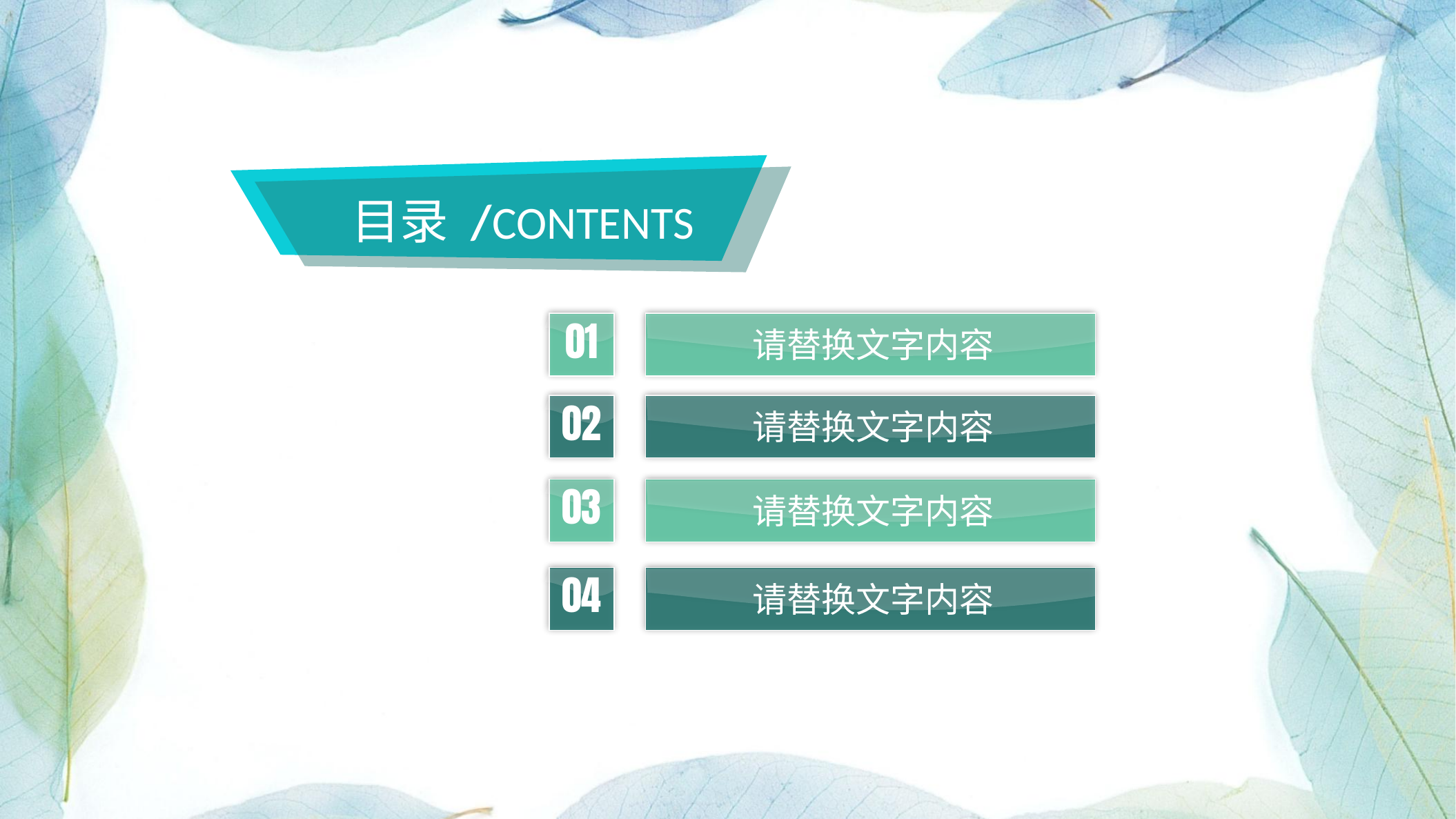

目录 /CONTENTS
01

请替换文字内容
02

请替换文字内容
03

请替换文字内容
04

请替换文字内容